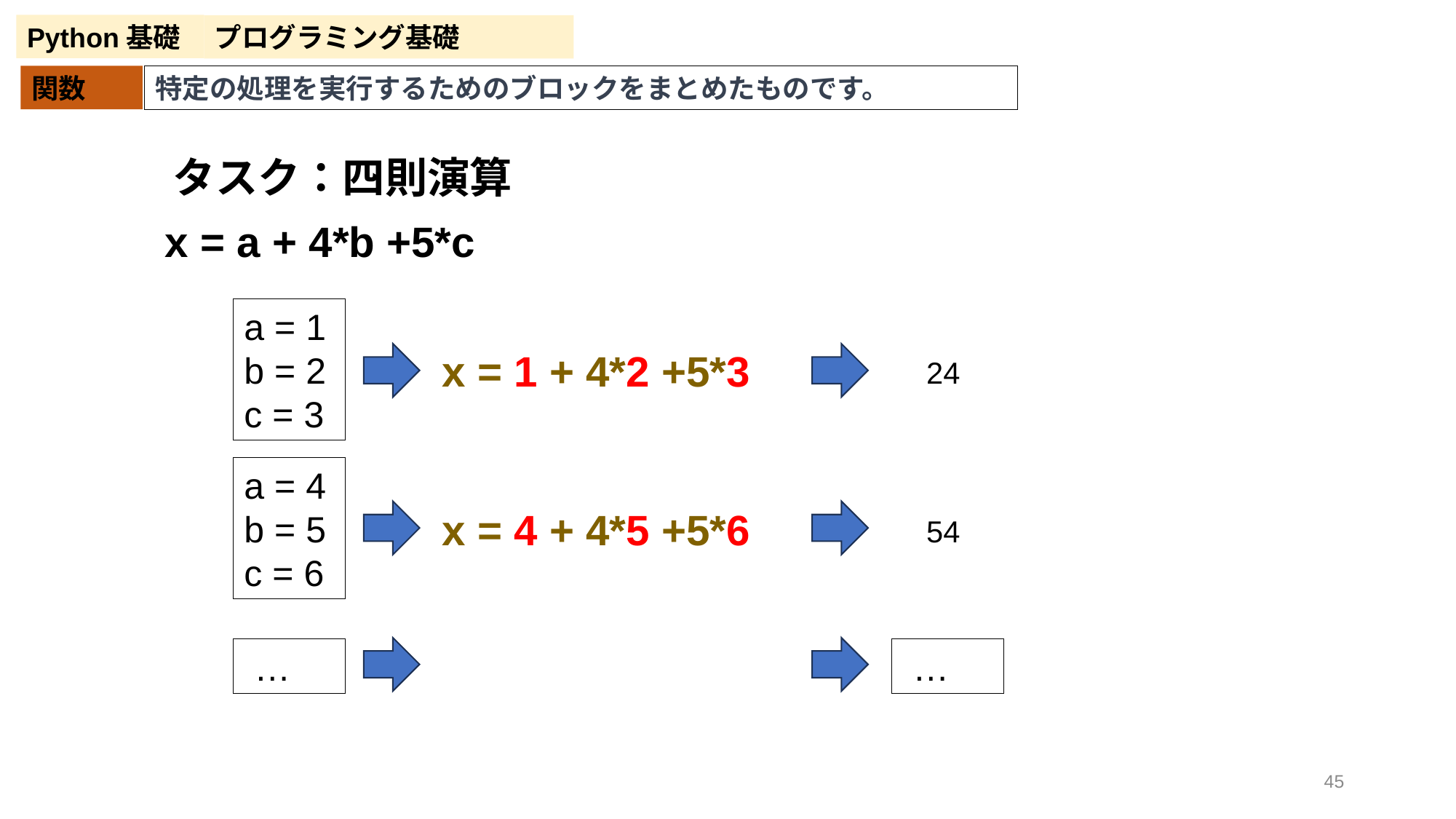

Python基礎
プログラミング基礎
関数
特定の処理を実行するためのブロックをまとめたものです。
 タスク：四則演算
 x = a + 4*b +5*c
a = 1
b = 2
c = 3
 x = 1 + 4*2 +5*3

24
a = 4
b = 5
c = 6
 x = 4 + 4*5 +5*6

54

 …
 …
45